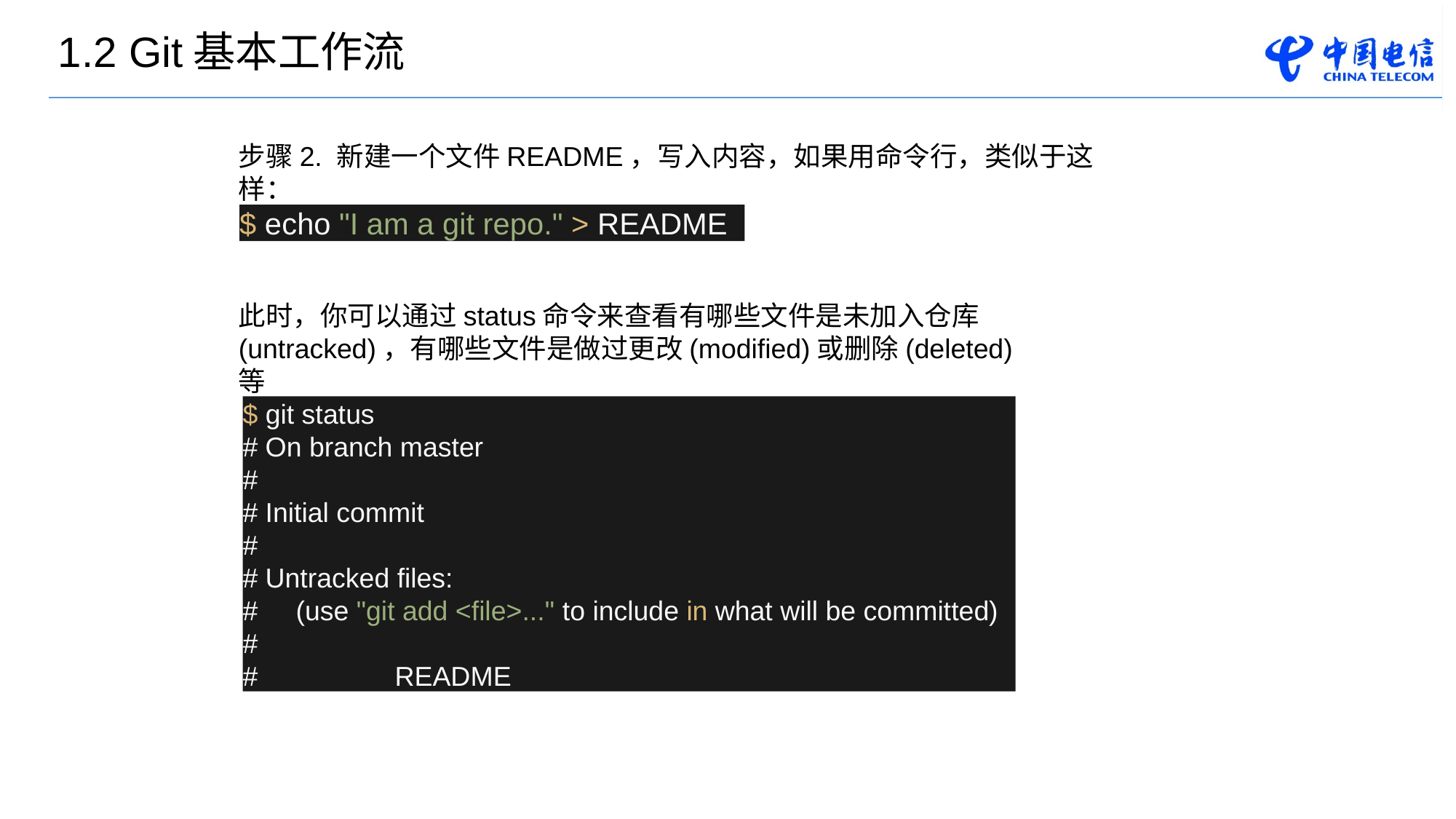

1.2 Git基本工作流
步骤2. 新建一个文件README，写入内容，如果用命令行，类似于这样：
$ echo "I am a git repo." > README
此时，你可以通过status命令来查看有哪些文件是未加入仓库(untracked)，有哪些文件是做过更改(modified)或删除(deleted)等
$ git status
# On branch master
#
# Initial commit
#
# Untracked files:
#     (use "git add <file>..." to include in what will be committed)
#
#                  README